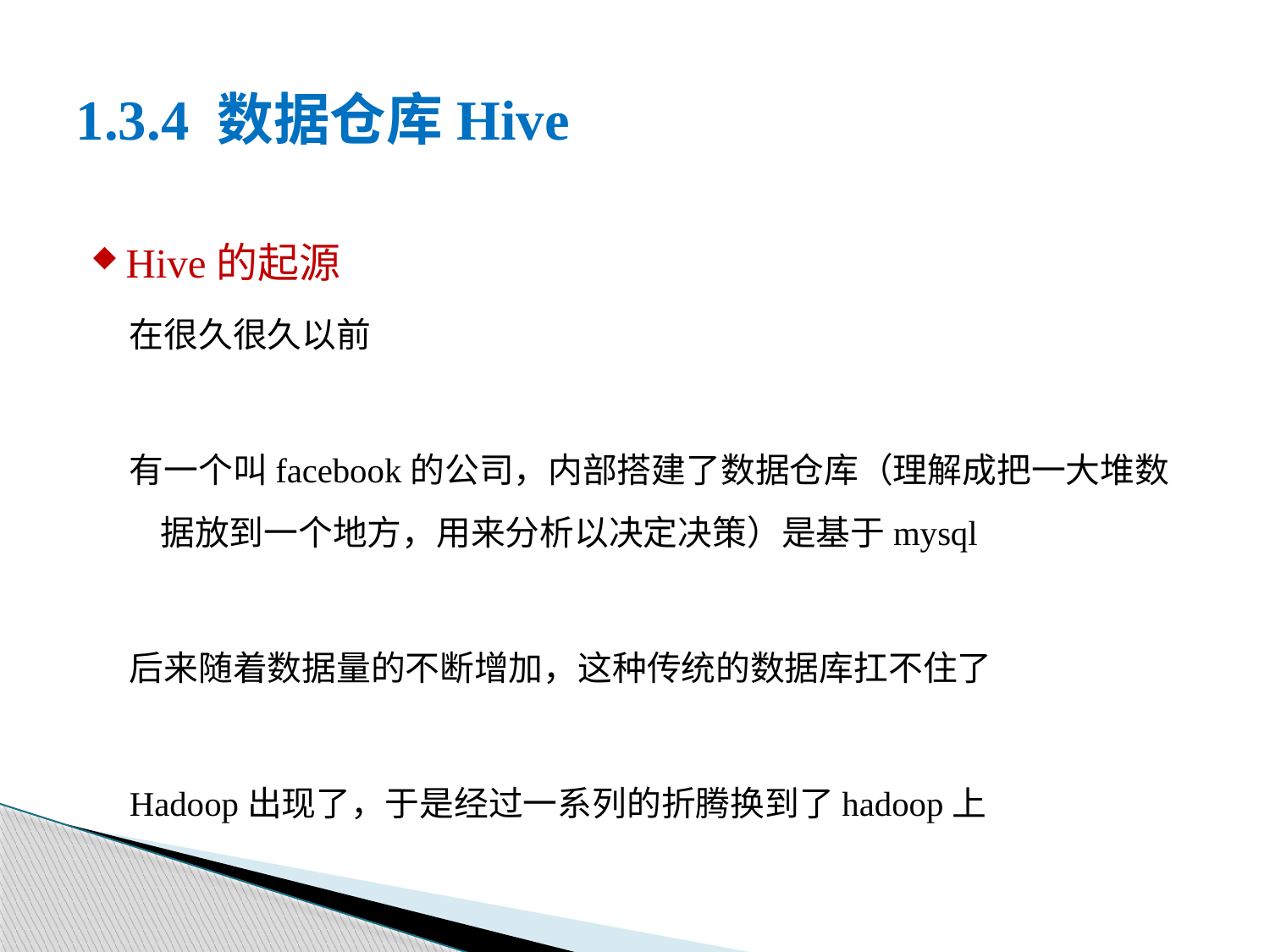

# 1.3.4 数据仓库Hive
Hive的起源
在很久很久以前

有一个叫facebook的公司，内部搭建了数据仓库（理解成把一大堆数据放到一个地方，用来分析以决定决策）是基于mysql

后来随着数据量的不断增加，这种传统的数据库扛不住了

Hadoop出现了，于是经过一系列的折腾换到了hadoop上